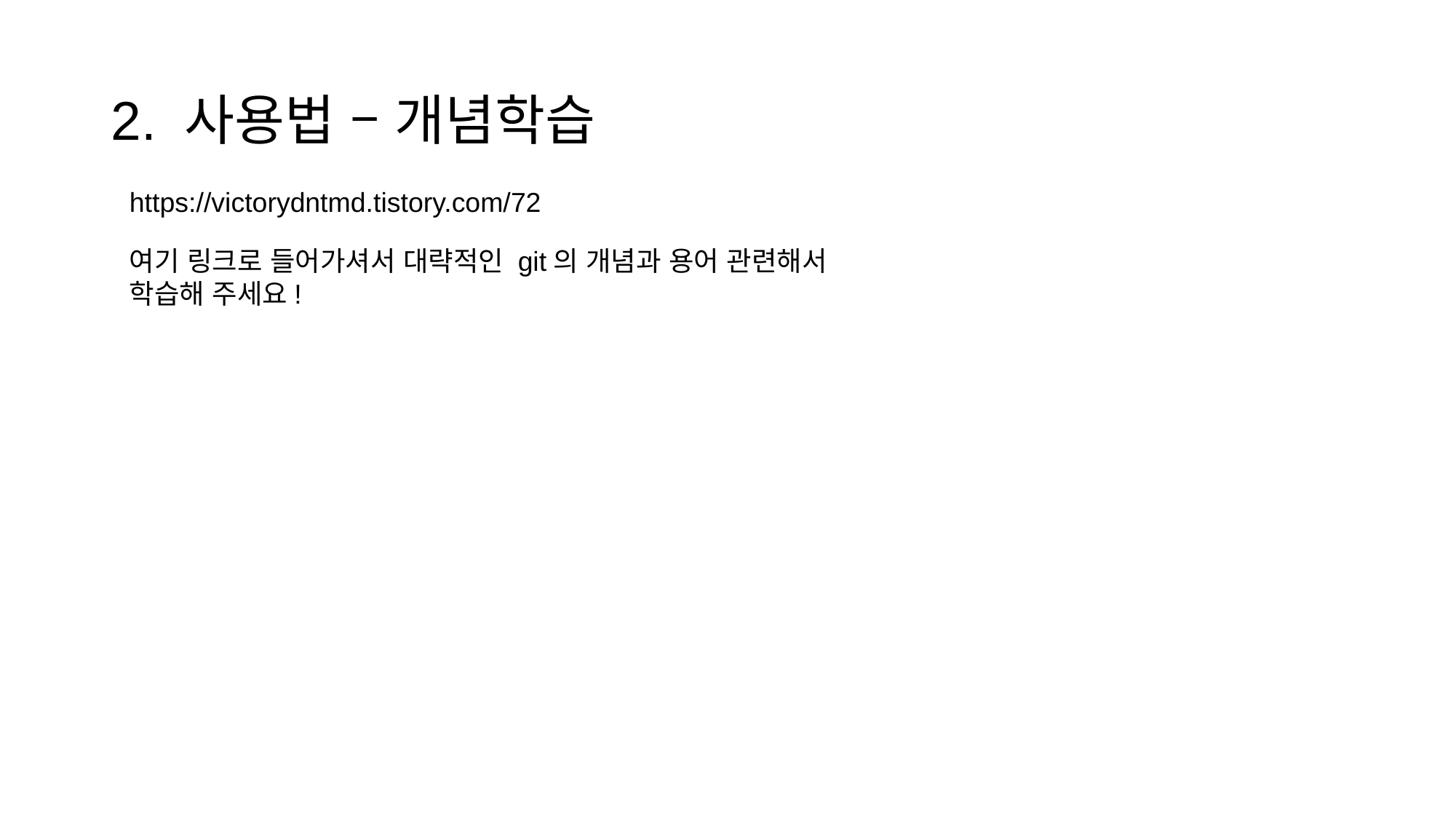

# 2. 사용법 – 개념학습
https://victorydntmd.tistory.com/72
여기 링크로 들어가셔서 대략적인 git의 개념과 용어 관련해서 학습해 주세요!